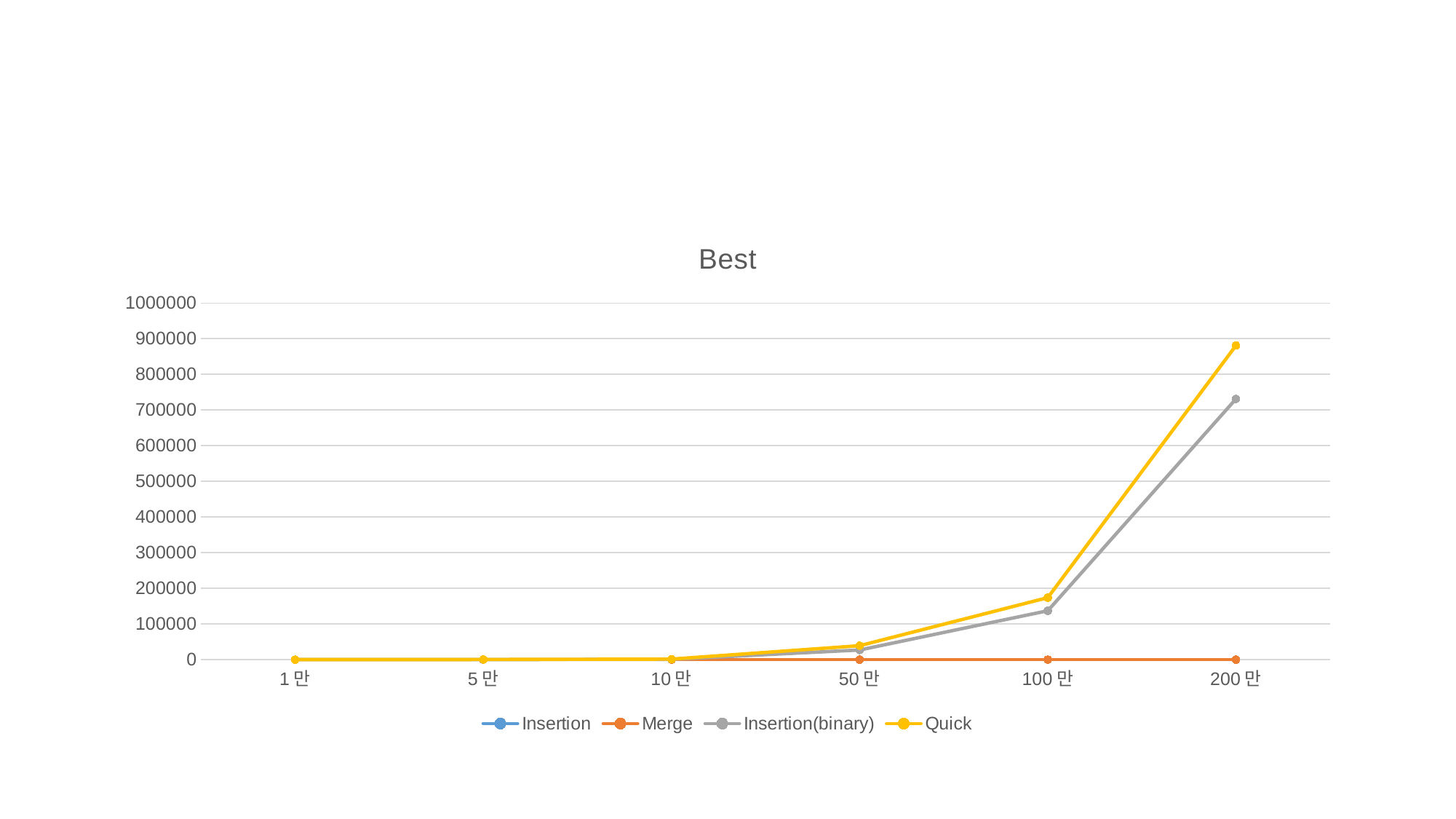

#

### Chart: Best

| Category | Insertion | Merge | Insertion(binary) | Quick |
|---|---|---|---|---|
| 1만 | 1.0 | 9.0 | 22.0 | 33.0 |
| 5만 | 2.0 | 12.0 | 221.0 | 365.0 |
| 10만 | 4.0 | 13.0 | 945.0 | 1516.0 |
| 50만 | 6.0 | 43.0 | 27097.0 | 39136.0 |
| 100만 | 7.0 | 49.0 | 137065.0 | 173834.0 |
| 200만 | 9.0 | 93.0 | 731138.0 | 880906.0 |